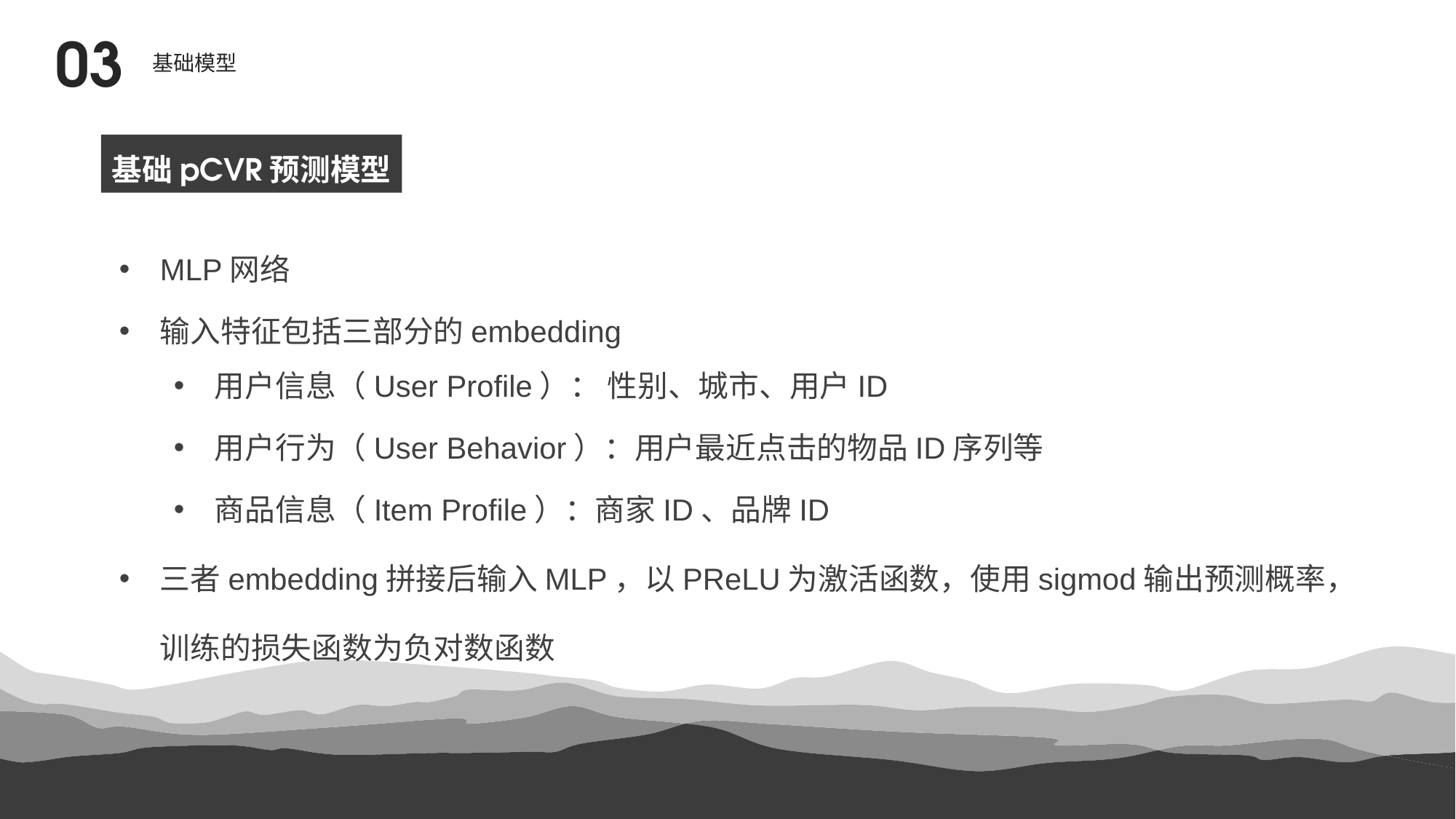

03
基础模型
基础pCVR预测模型
MLP网络
输入特征包括三部分的embedding
用户信息（User Profile）： 性别、城市、用户ID
用户行为（User Behavior）：用户最近点击的物品ID序列等
商品信息（Item Profile）：商家ID、品牌ID
三者embedding拼接后输入MLP，以PReLU为激活函数，使用sigmod输出预测概率，训练的损失函数为负对数函数